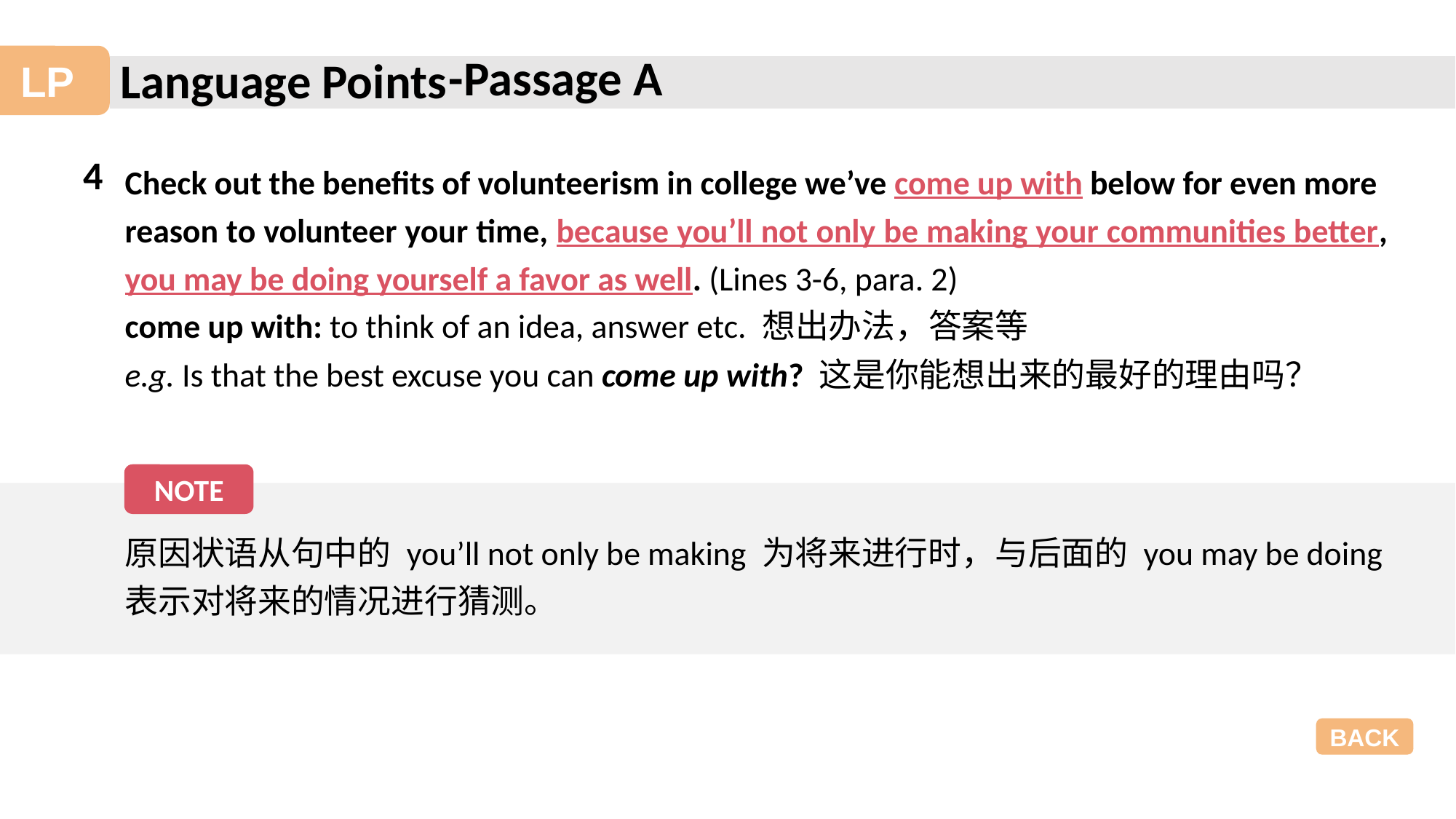

-Passage A
4
Check out the benefits of volunteerism in college we’ve come up with below for even more
reason to volunteer your time, because you’ll not only be making your communities better, you may be doing yourself a favor as well. (Lines 3-6, para. 2)
come up with: to think of an idea, answer etc. 想出办法，答案等
e.g. Is that the best excuse you can come up with? 这是你能想出来的最好的理由吗？
NOTE

原因状语从句中的 you’ll not only be making 为将来进行时，与后面的 you may be doing 表示对将来的情况进行猜测。
BACK